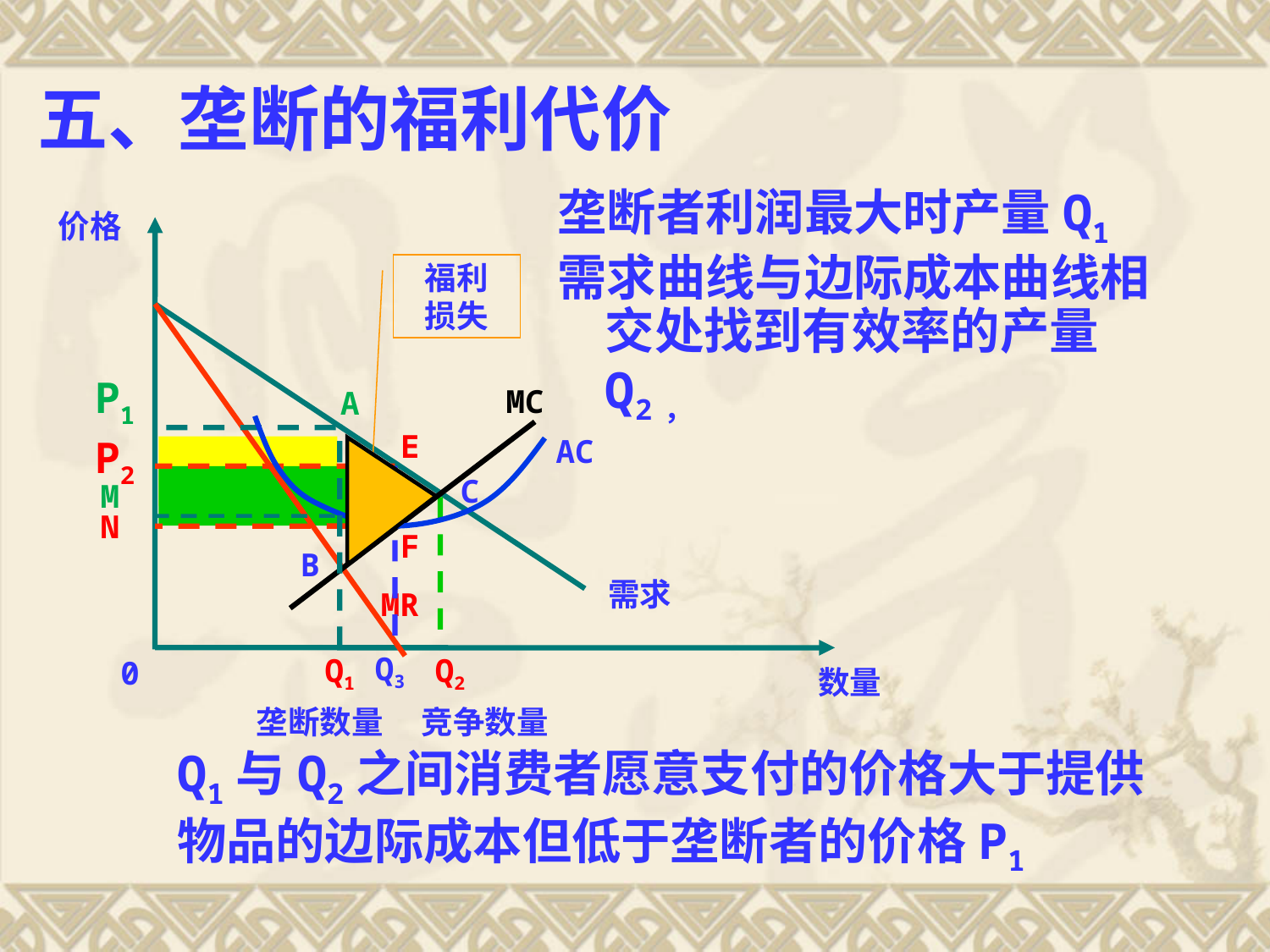

# 五、垄断的福利代价
垄断者利润最大时产量Q1
需求曲线与边际成本曲线相交处找到有效率的产量Q2，
价格

福利
损失

P1
A
MC

E

P2
AC

C
M

D
N

F

B
需求
MR
Q3
0

Q1
Q2
数量
垄断数量
竞争数量
Q1与Q2之间消费者愿意支付的价格大于提供
物品的边际成本但低于垄断者的价格P1